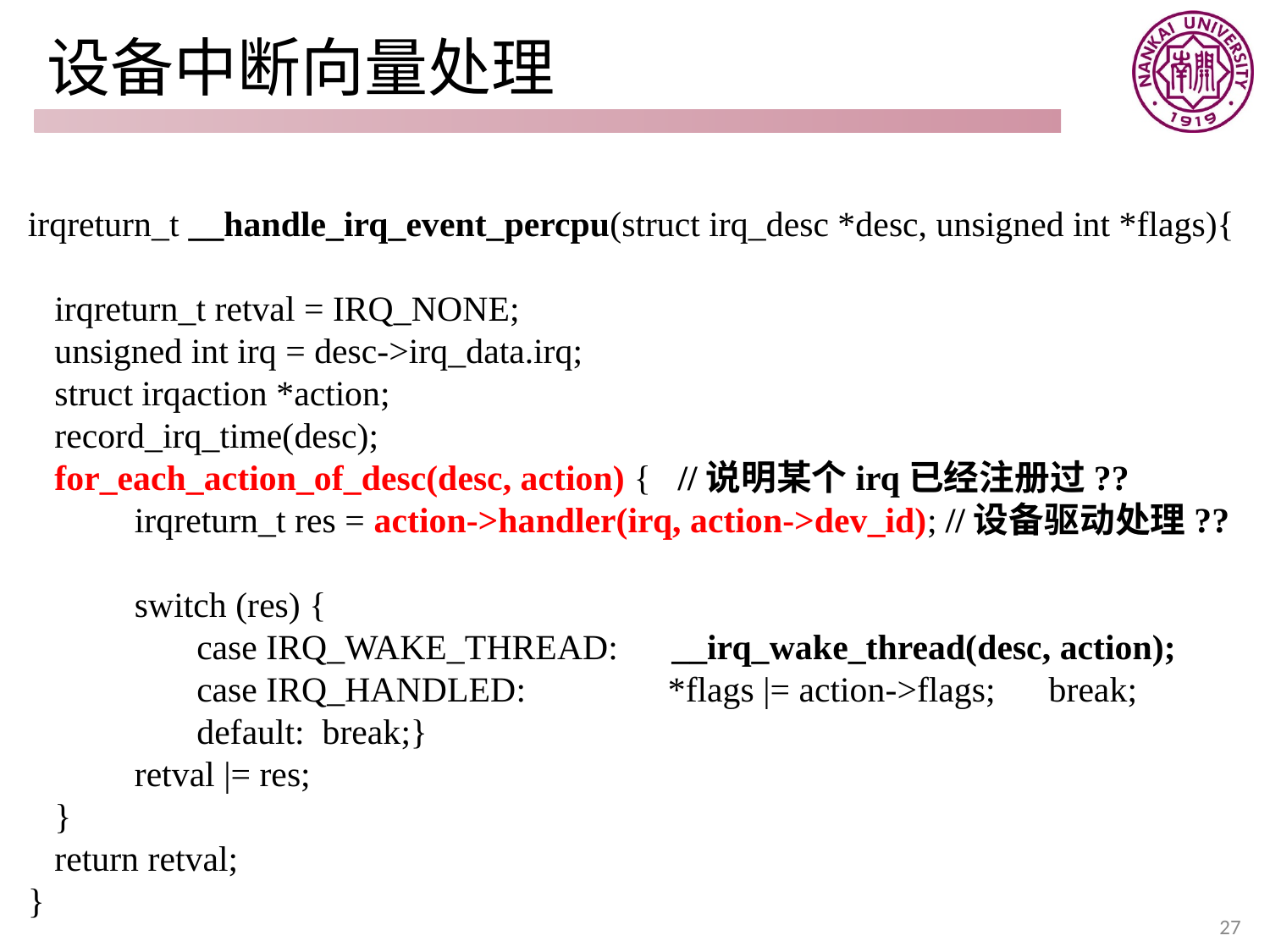

# 设备中断向量处理
irqreturn_t __handle_irq_event_percpu(struct irq_desc *desc, unsigned int *flags){
   irqreturn_t retval = IRQ_NONE;
   unsigned int irq = desc->irq_data.irq;
   struct irqaction *action;
   record_irq_time(desc);
   for_each_action_of_desc(desc, action) {   //说明某个irq已经注册过??
            irqreturn_t res = action->handler(irq, action->dev_id); //设备驱动处理??
            switch (res) {
                   case IRQ_WAKE_THREAD:      __irq_wake_thread(desc, action);
                   case IRQ_HANDLED:                *flags |= action->flags;      break;
                   default:  break;}
            retval |= res;
   }
   return retval;
}
27